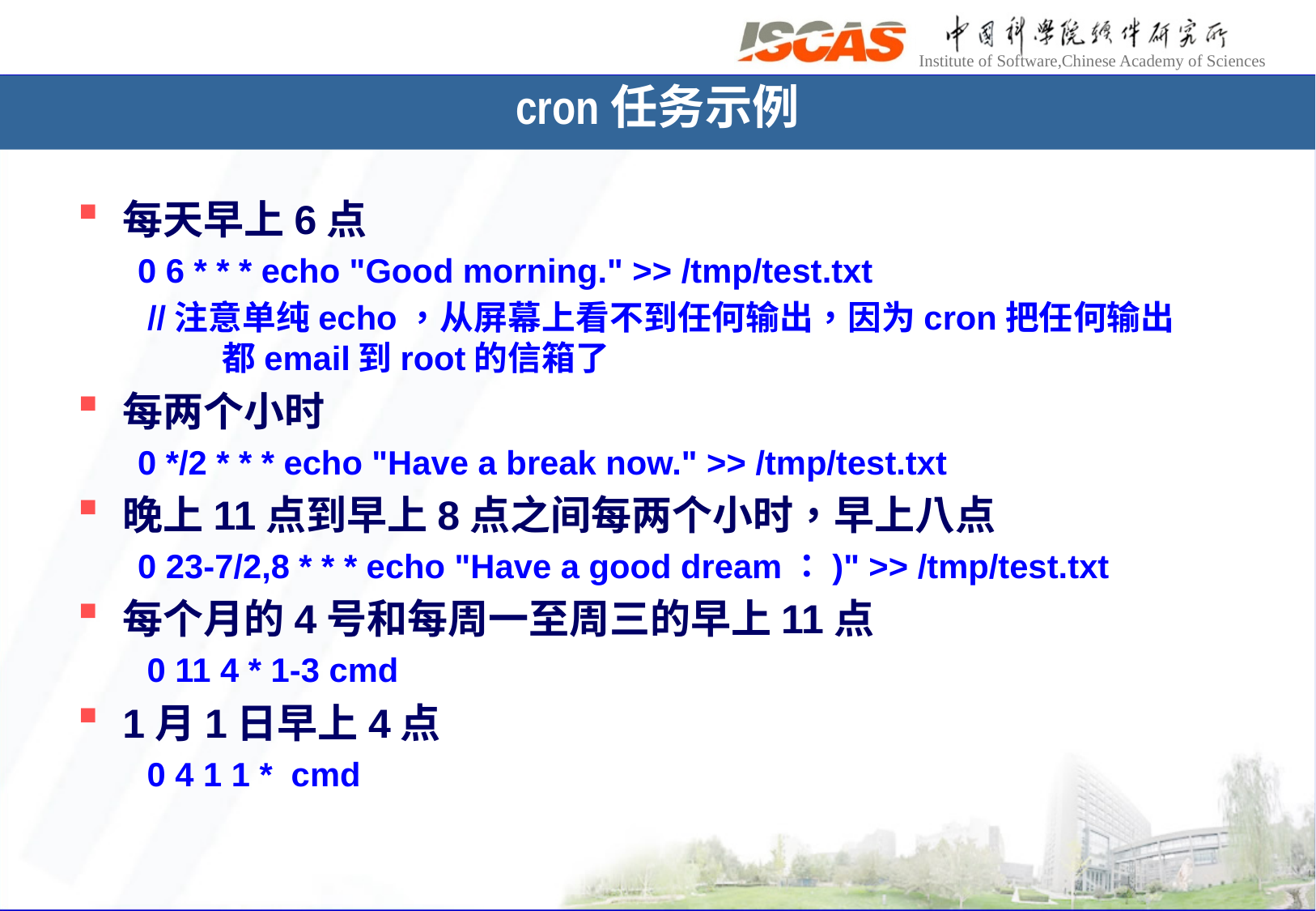

# cron任务示例
每天早上6点
0 6 * * * echo "Good morning." >> /tmp/test.txt
 //注意单纯echo，从屏幕上看不到任何输出，因为cron把任何输出                    都email到root的信箱了
每两个小时
0 */2 * * * echo "Have a break now." >> /tmp/test.txt
晚上11点到早上8点之间每两个小时，早上八点
0 23-7/2,8 * * * echo "Have a good dream：)" >> /tmp/test.txt
每个月的4号和每周一至周三的早上11点
 0 11 4 * 1-3 cmd
1月1日早上4点
 0 4 1 1 *  cmd